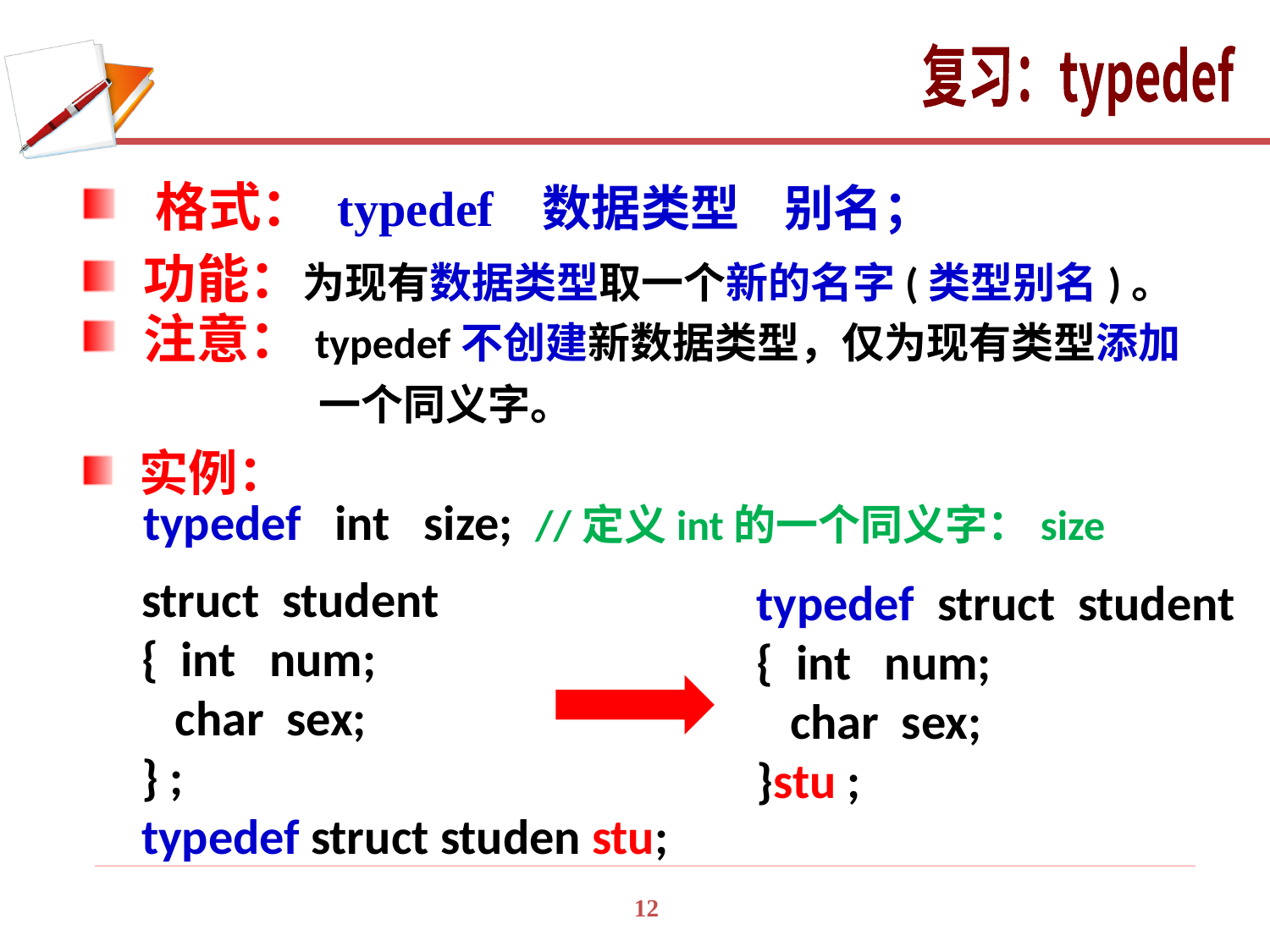

复习：typedef
  格式： typedef   数据类型    别名；
 功能：为现有数据类型取一个新的名字(类型别名)。
 注意：typedef不创建新数据类型，仅为现有类型添加
一个同义字。
 实例：
typedef   int   size;  //定义int的一个同义字：size

struct  student
{  int   num;
   char  sex;
} ;
typedef struct studen stu;
typedef  struct  student
{  int   num;
   char  sex;
}stu ;